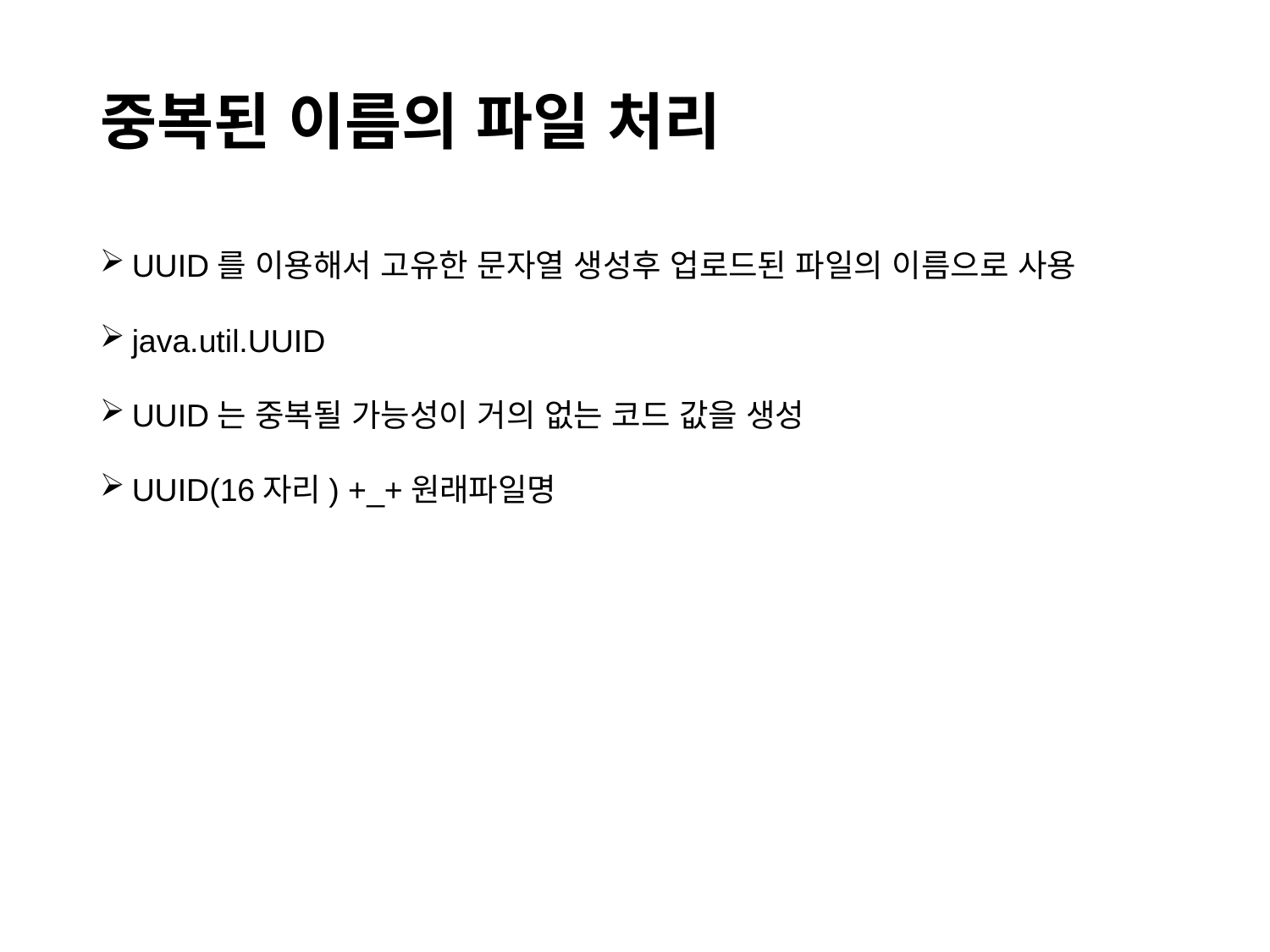

# 중복된 이름의 파일 처리
UUID를 이용해서 고유한 문자열 생성후 업로드된 파일의 이름으로 사용
java.util.UUID
UUID는 중복될 가능성이 거의 없는 코드 값을 생성
UUID(16자리) +_+원래파일명